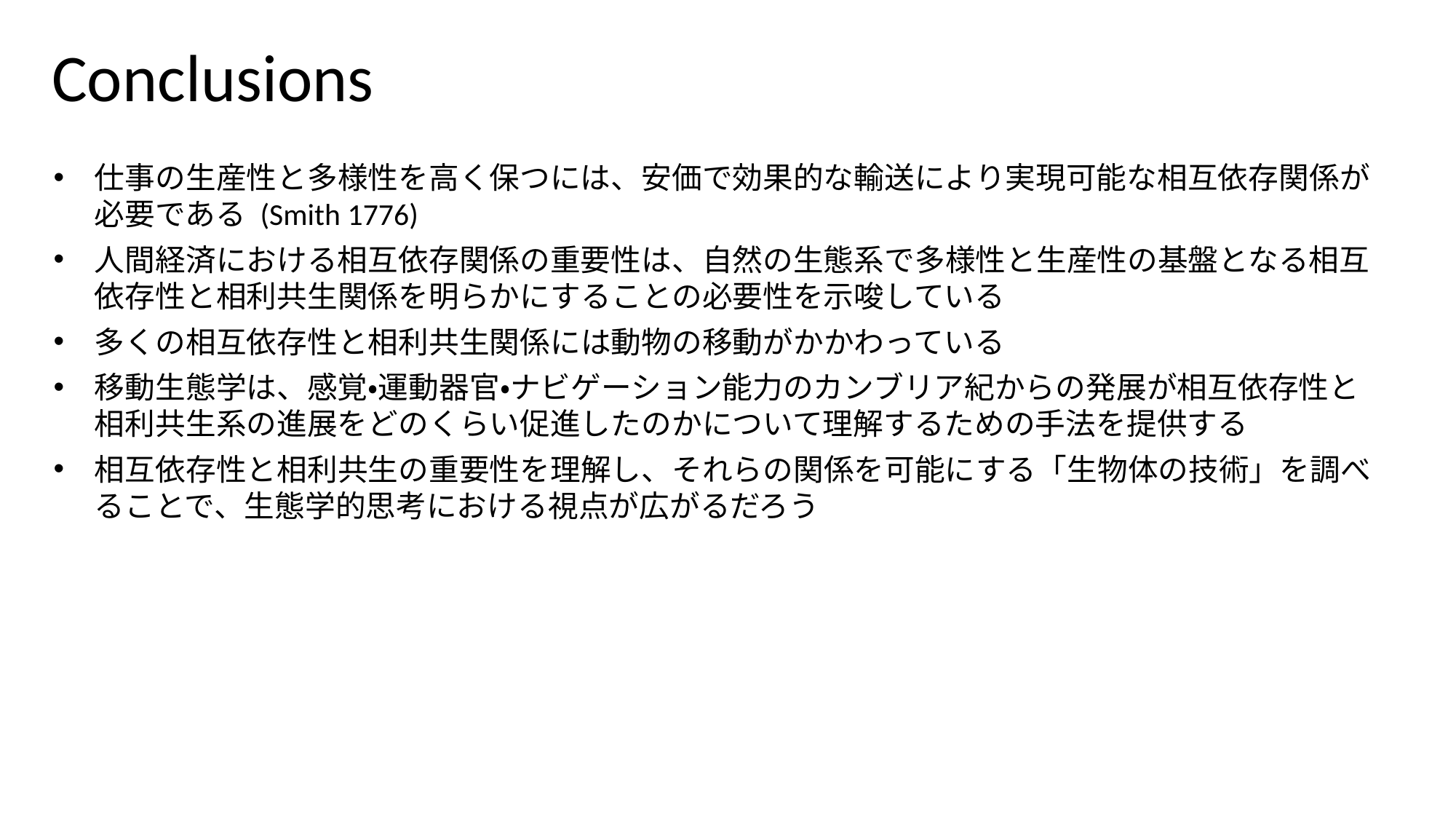

Conclusions
仕事の生産性と多様性を高く保つには、安価で効果的な輸送により実現可能な相互依存関係が必要である (Smith 1776)
人間経済における相互依存関係の重要性は、自然の生態系で多様性と生産性の基盤となる相互依存性と相利共生関係を明らかにすることの必要性を示唆している
多くの相互依存性と相利共生関係には動物の移動がかかわっている
移動生態学は、感覚・運動器官・ナビゲーション能力のカンブリア紀からの発展が相互依存性と相利共生系の進展をどのくらい促進したのかについて理解するための手法を提供する
相互依存性と相利共生の重要性を理解し、それらの関係を可能にする「生物体の技術」を調べることで、生態学的思考における視点が広がるだろう